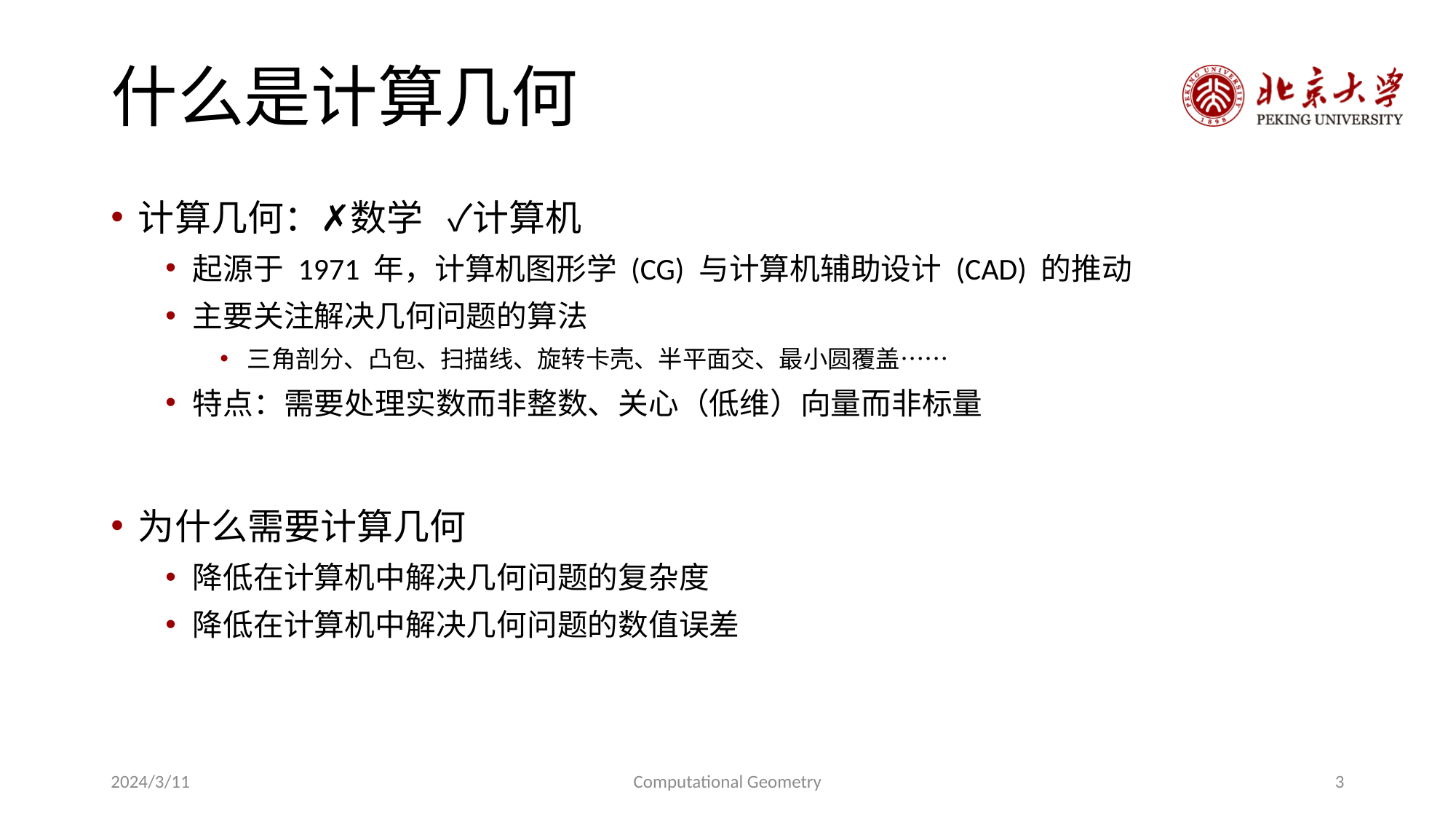

# 什么是计算几何
计算几何：✗数学   ✓计算机
起源于 1971 年，计算机图形学 (CG) 与计算机辅助设计 (CAD) 的推动
主要关注解决几何问题的算法
三角剖分、凸包、扫描线、旋转卡壳、半平面交、最小圆覆盖……
特点：需要处理实数而非整数、关心（低维）向量而非标量

为什么需要计算几何
降低在计算机中解决几何问题的复杂度
降低在计算机中解决几何问题的数值误差

2024/3/11
Computational Geometry
3